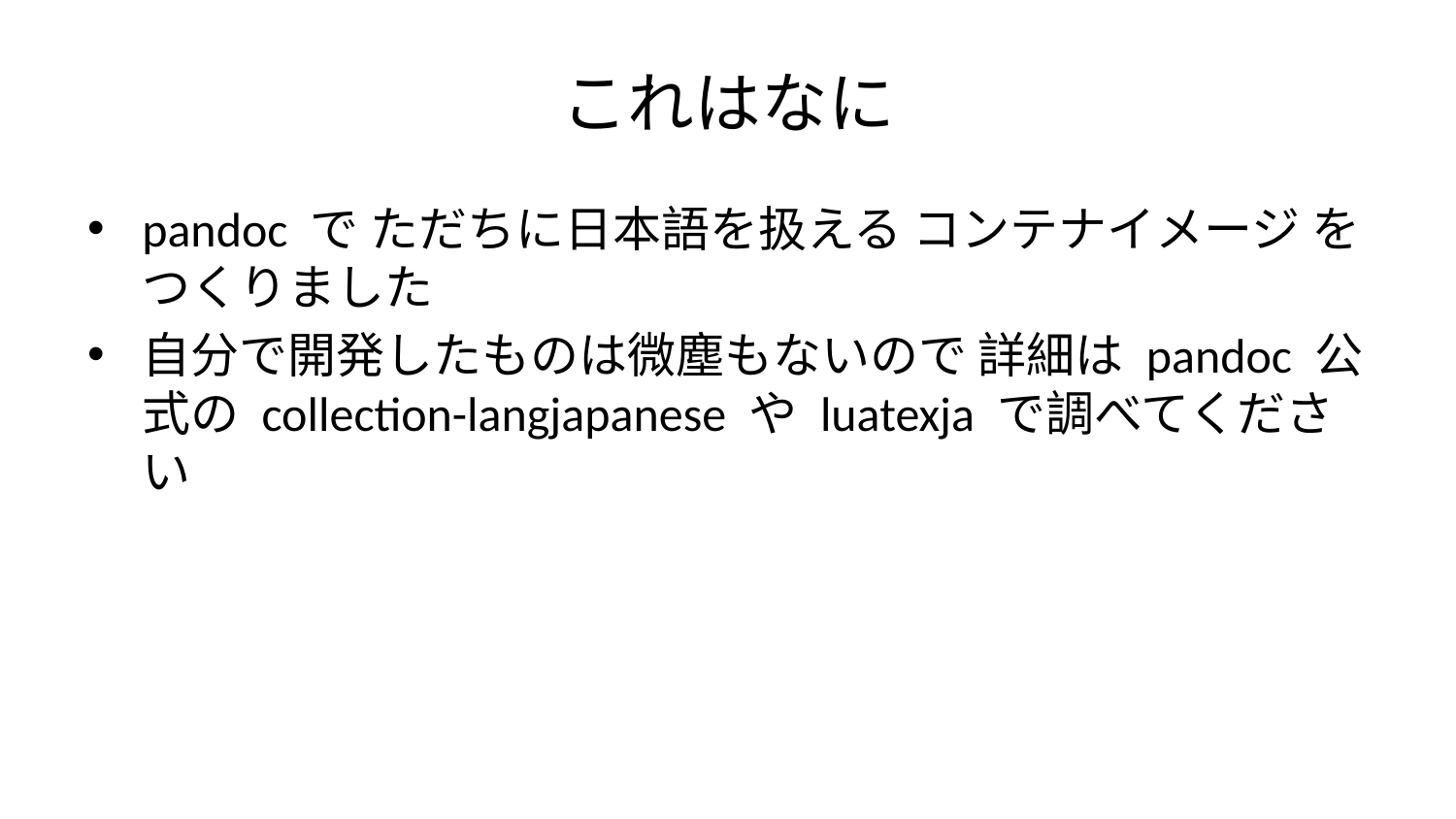

# これはなに
pandoc で ただちに日本語を扱える コンテナイメージ をつくりました
自分で開発したものは微塵もないので 詳細は pandoc 公式の collection-langjapanese や luatexja で調べてください